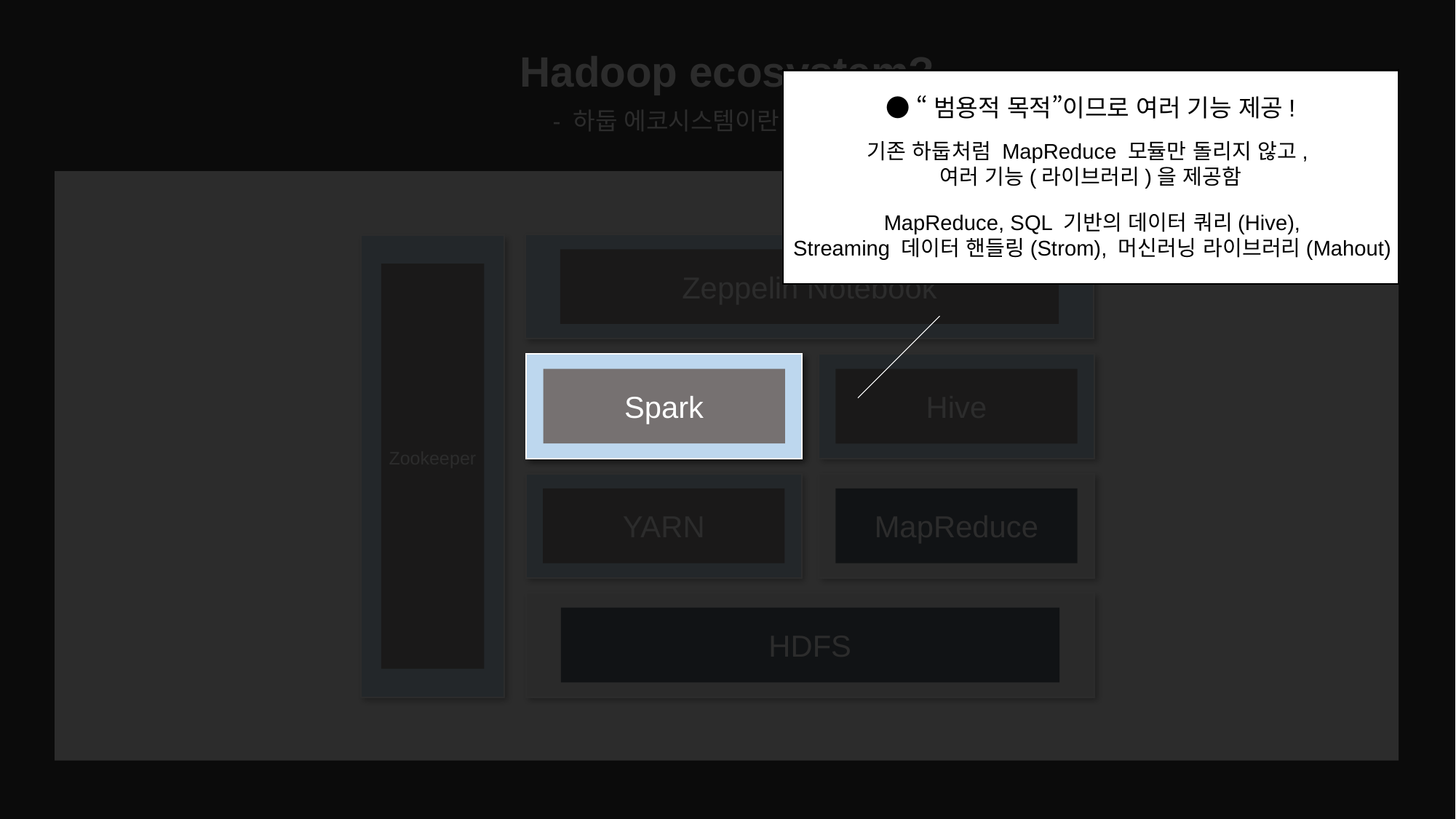

Hadoop ecosystem?

● “범용적 목적”이므로 여러 기능 제공!
- 하둡 에코시스템이란 무엇일까?-
기존 하둡처럼 MapReduce 모듈만 돌리지 않고,
여러 기능(라이브러리)을 제공함

MapReduce, SQL 기반의 데이터 쿼리(Hive),
Streaming 데이터 핸들링(Strom), 머신러닝 라이브러리(Mahout)

Zeppelin Notebook

Hive

Spark

Zookeeper

YARN

MapReduce

HDFS

Spark